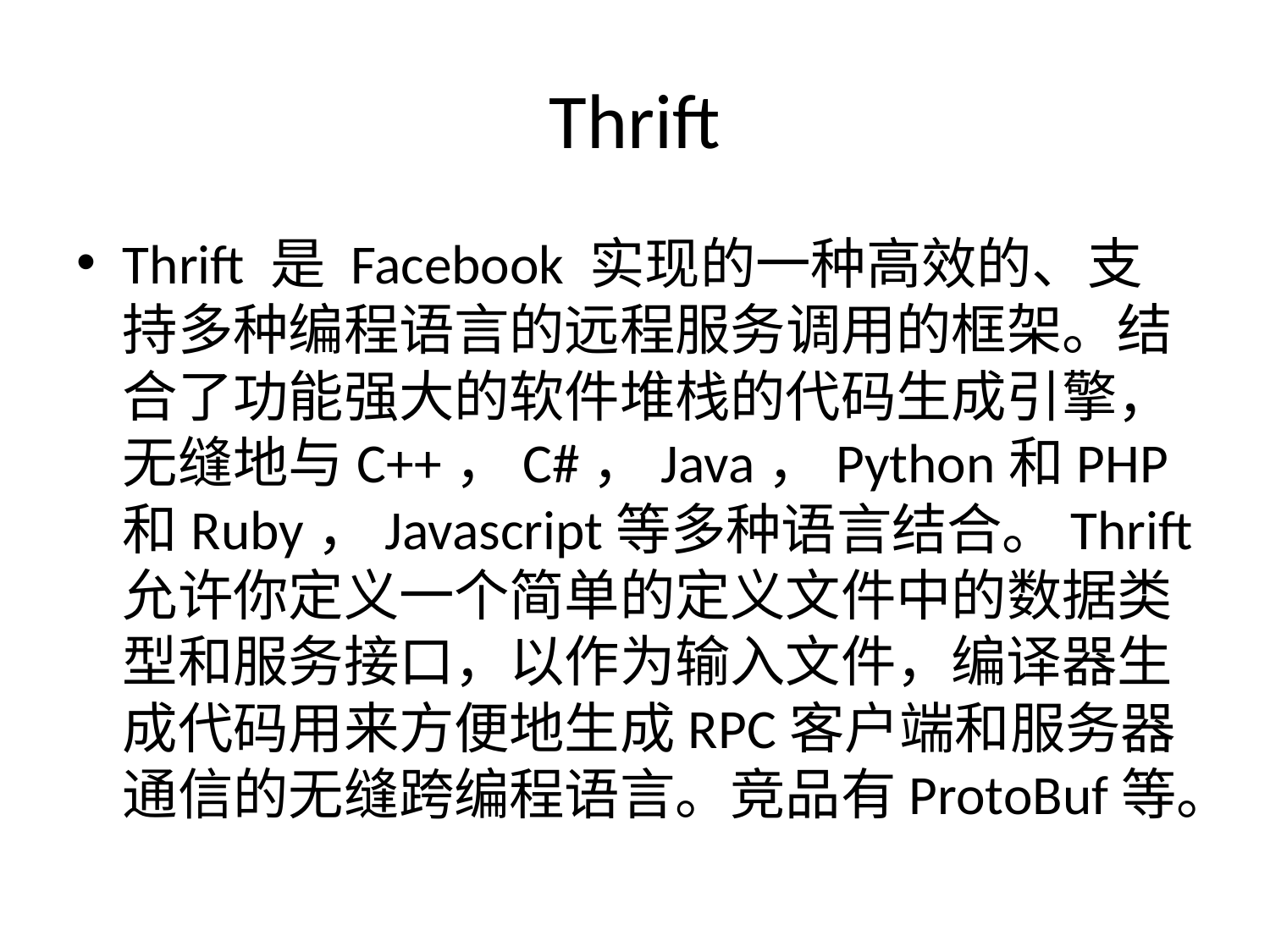

# Thrift
Thrift 是 Facebook 实现的一种高效的、支持多种编程语言的远程服务调用的框架。结合了功能强大的软件堆栈的代码生成引擎，无缝地与C++，C#，Java，Python和PHP和Ruby，Javascript等多种语言结合。Thrift允许你定义一个简单的定义文件中的数据类型和服务接口，以作为输入文件，编译器生成代码用来方便地生成RPC客户端和服务器通信的无缝跨编程语言。竞品有ProtoBuf等。